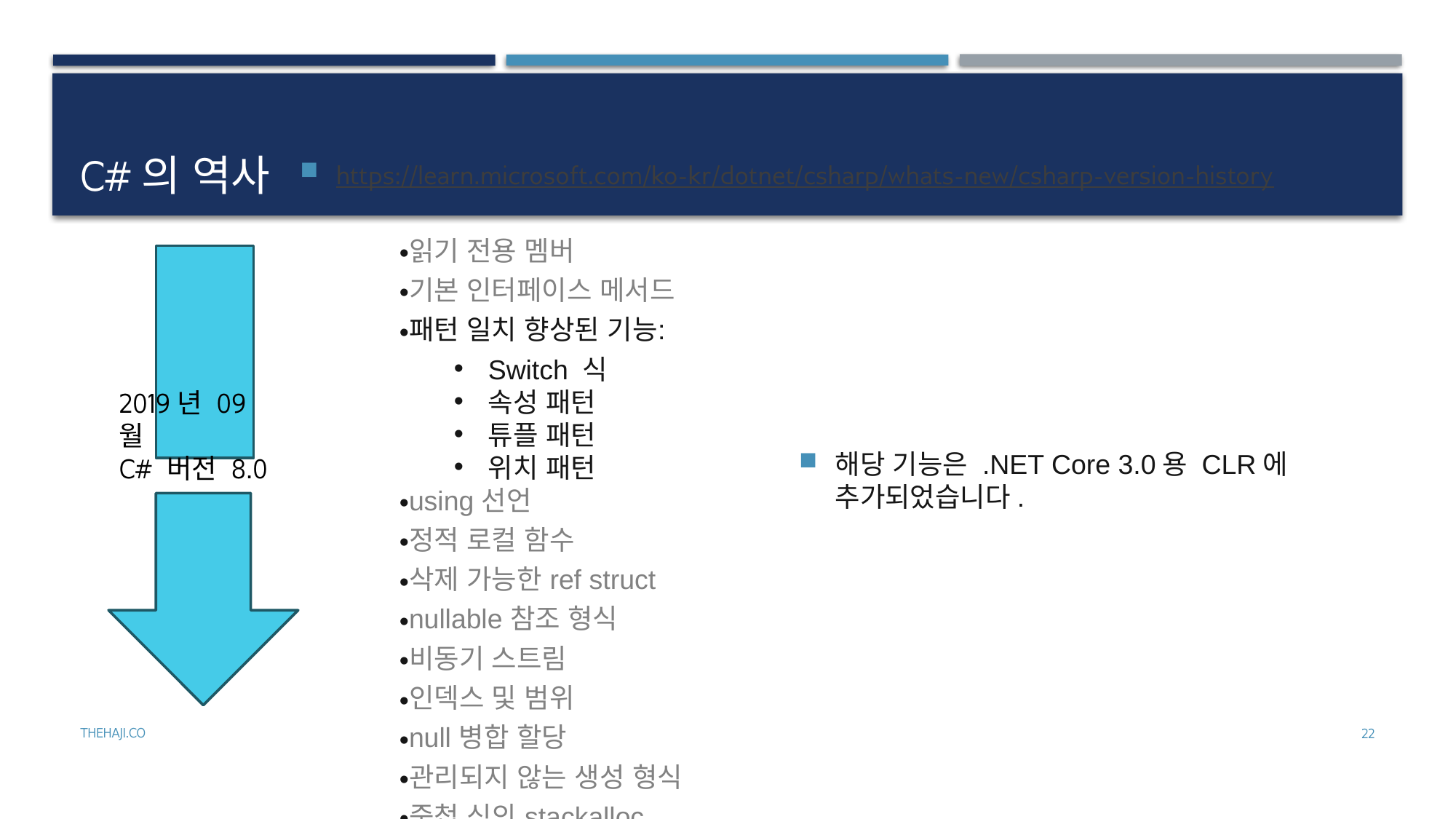

# C#의 역사
https://learn.microsoft.com/ko-kr/dotnet/csharp/whats-new/csharp-version-history
읽기 전용 멤버
기본 인터페이스 메서드
패턴 일치 향상된 기능:
Switch 식
속성 패턴
튜플 패턴
위치 패턴
using 선언
정적 로컬 함수
삭제 가능한 ref struct
nullable 참조 형식
비동기 스트림
인덱스 및 범위
null 병합 할당
관리되지 않는 생성 형식
중첩 식의 stackalloc
보간된 약어 문자열의 향상된 기능

해당 기능은 .NET Core 3.0용 CLR에 추가되었습니다.
2019년 09월
C# 버전 8.0

thehaji.co
22